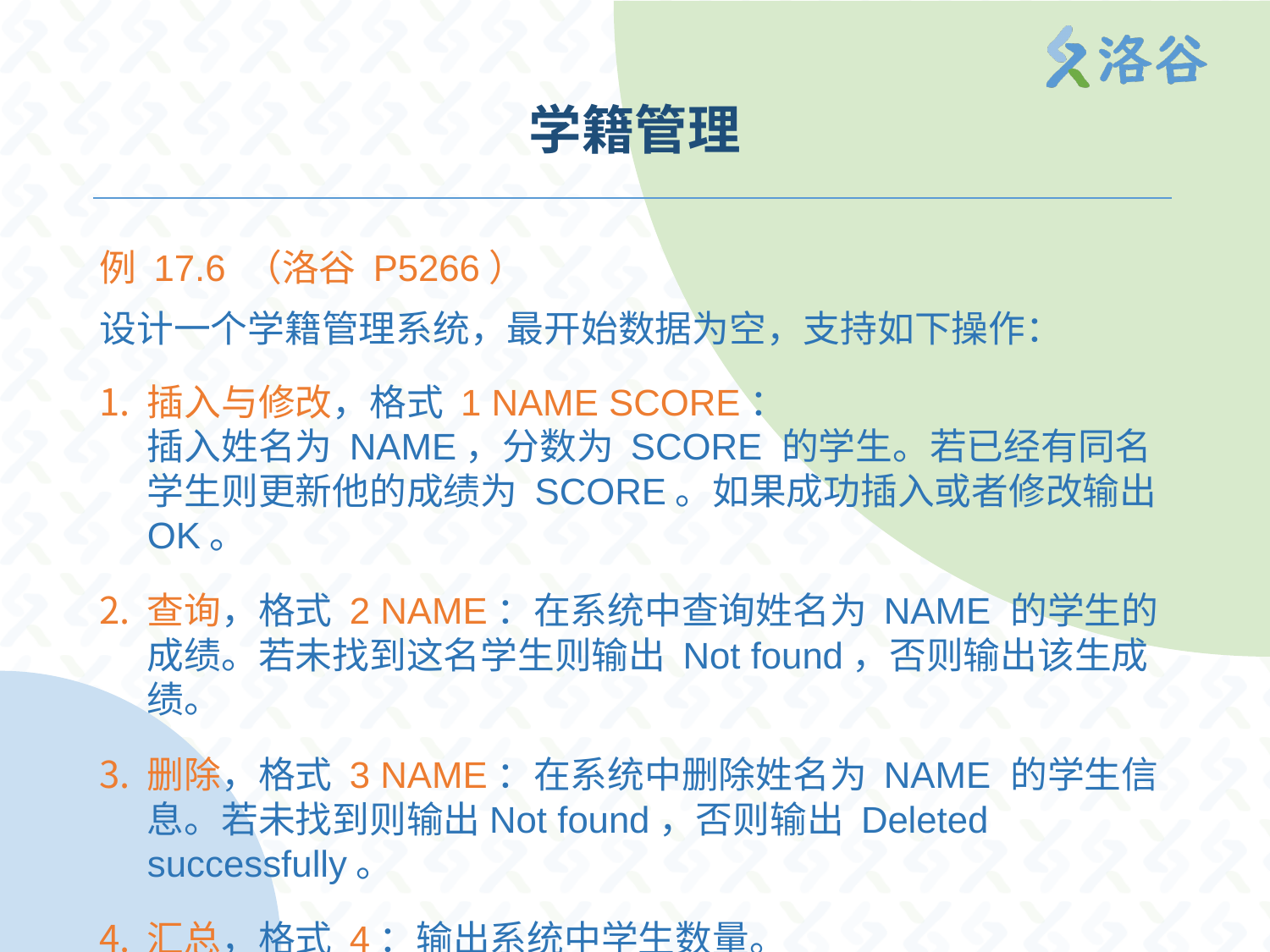

# 学籍管理
例 17.6 （洛谷 P5266）
设计一个学籍管理系统，最开始数据为空，支持如下操作：
插入与修改，格式 1 NAME SCORE：
插入姓名为 NAME，分数为 SCORE 的学生。若已经有同名学生则更新他的成绩为 SCORE。如果成功插入或者修改输出OK。
查询，格式 2 NAME：在系统中查询姓名为 NAME 的学生的成绩。若未找到这名学生则输出 Not found，否则输出该生成绩。
删除，格式 3 NAME：在系统中删除姓名为 NAME 的学生信息。若未找到则输出Not found，否则输出 Deleted successfully。
汇总，格式 4：输出系统中学生数量。